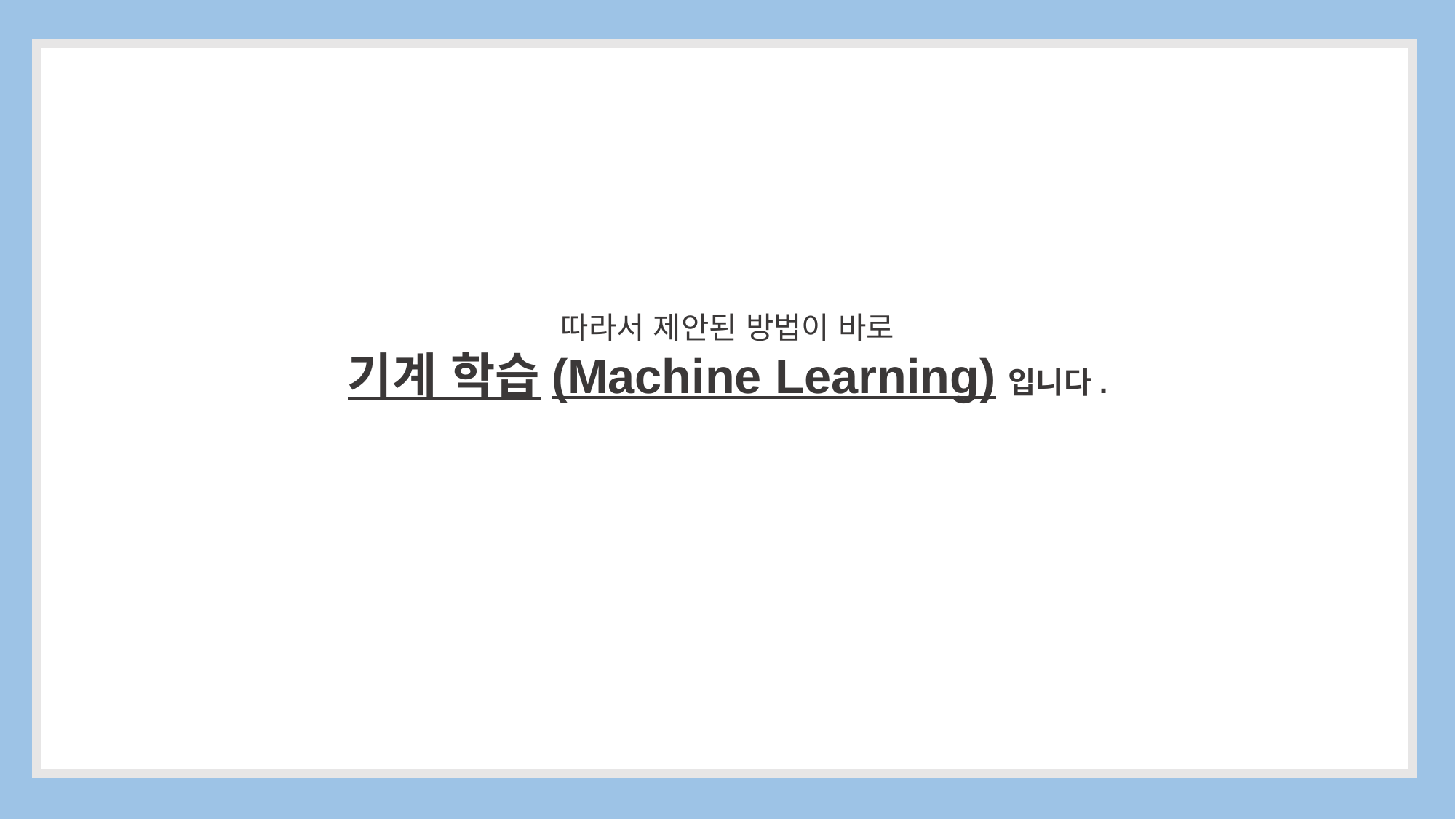

따라서 제안된 방법이 바로
기계 학습(Machine Learning)입니다.